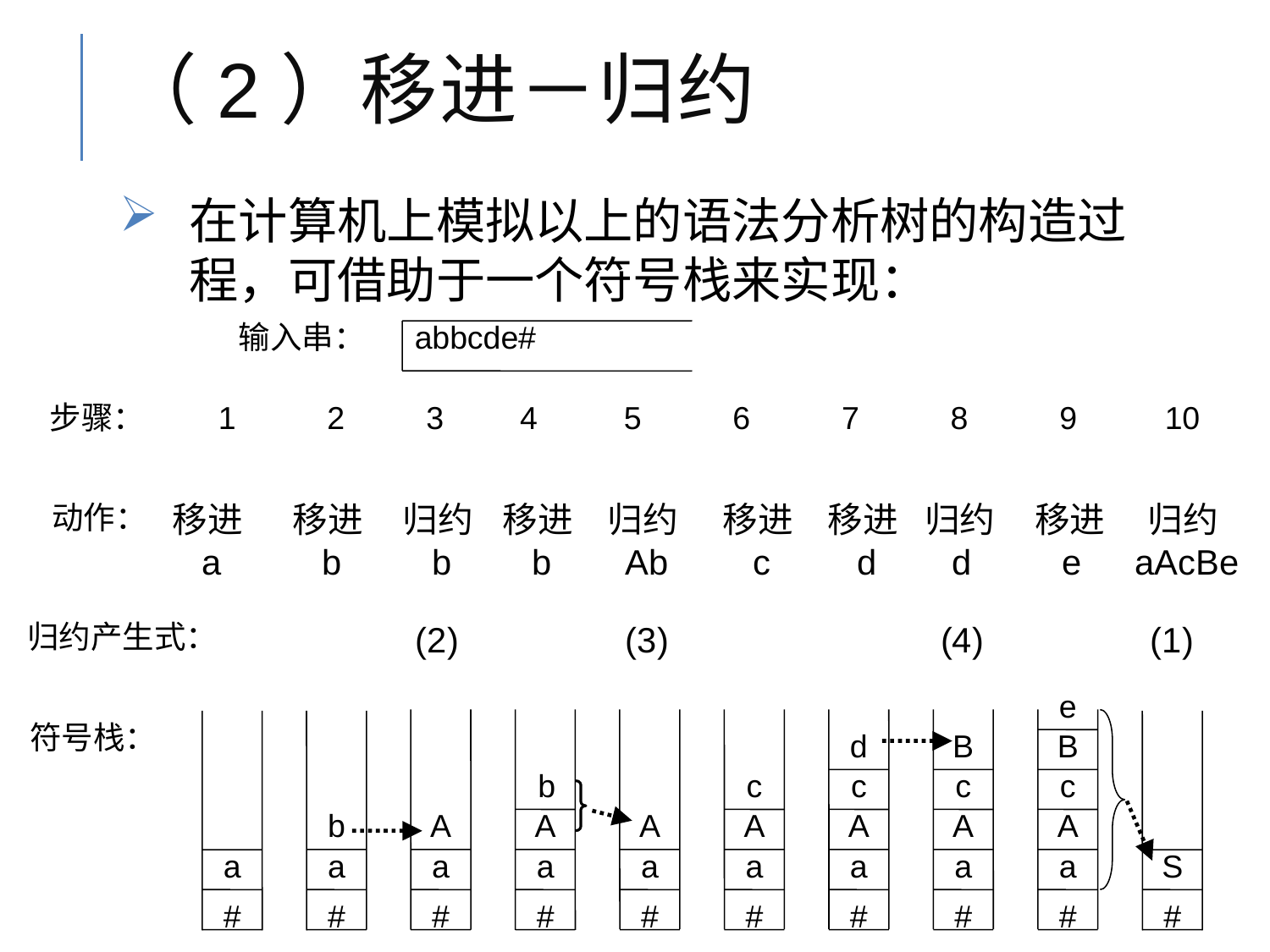

# （2）移进－归约
在计算机上模拟以上的语法分析树的构造过程，可借助于一个符号栈来实现：
输入串：
abbcde#

步骤：
1
2
3
4
5
6
7
8
9
10
动作：
移进a
移进b
归约b
移进b
归约Ab
移进c
移进d
归约d
移进e
归约aAcBe
归约产生式：
(2)
(3)
(4)
(1)
e

B

c

A

a

#

A
a

#

b
A

a

#

A
a

#

c
A

a

#

d
c

A

a

#

B
c

A

a

#

符号栈：

a

#

b
a

#

S

#

9